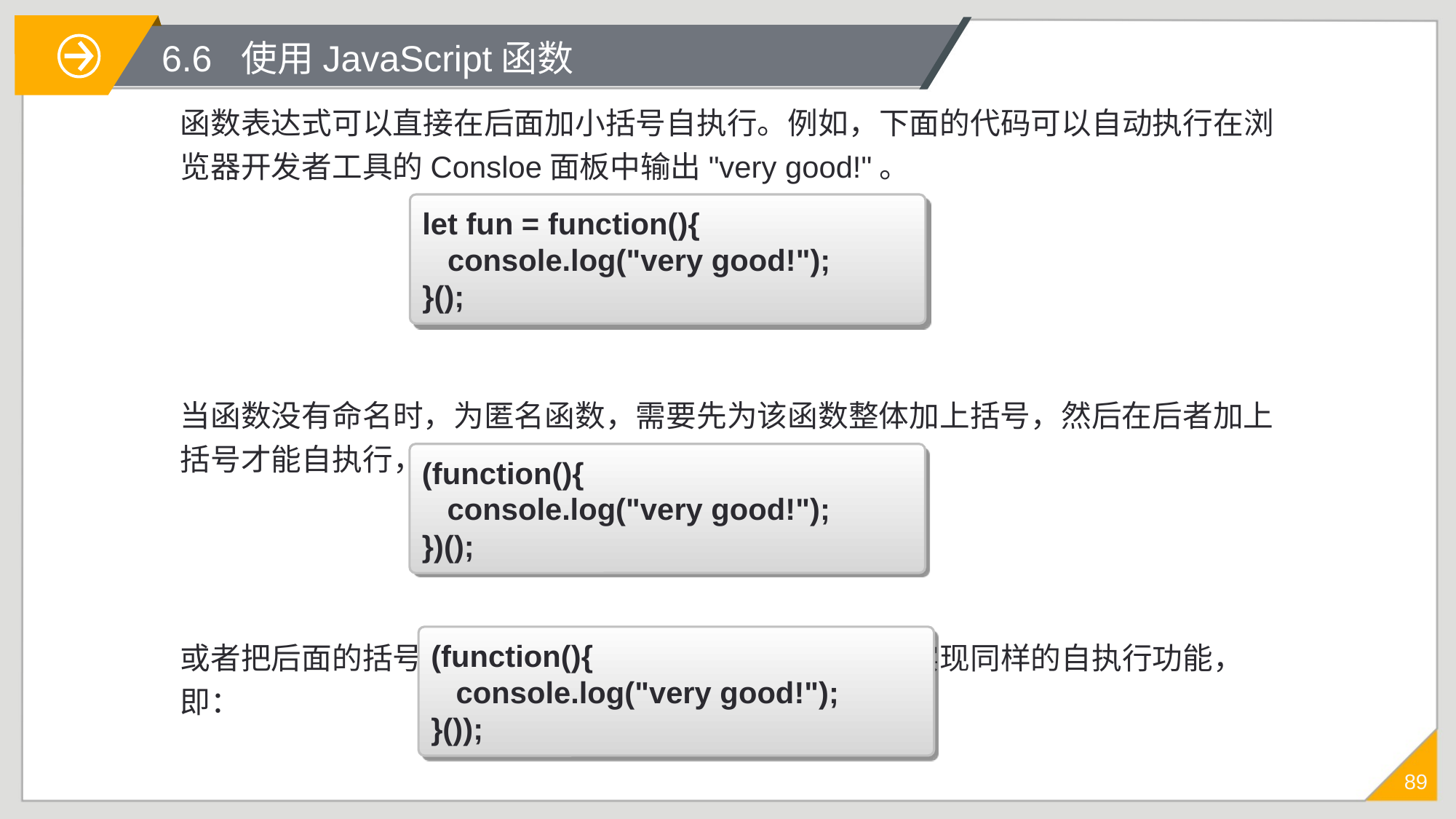

# 6.6  使用JavaScript函数
函数表达式可以直接在后面加小括号自执行。例如，下面的代码可以自动执行在浏览器开发者工具的Consloe面板中输出"very good!"。

当函数没有命名时，为匿名函数，需要先为该函数整体加上括号，然后在后者加上括号才能自执行，例如：

或者把后面的括号放在函数整体括号内部的最后，也能实现同样的自执行功能，即：

let fun = function(){
   console.log("very good!");
}();
(function(){
   console.log("very good!");
})();
(function(){
   console.log("very good!");
}());